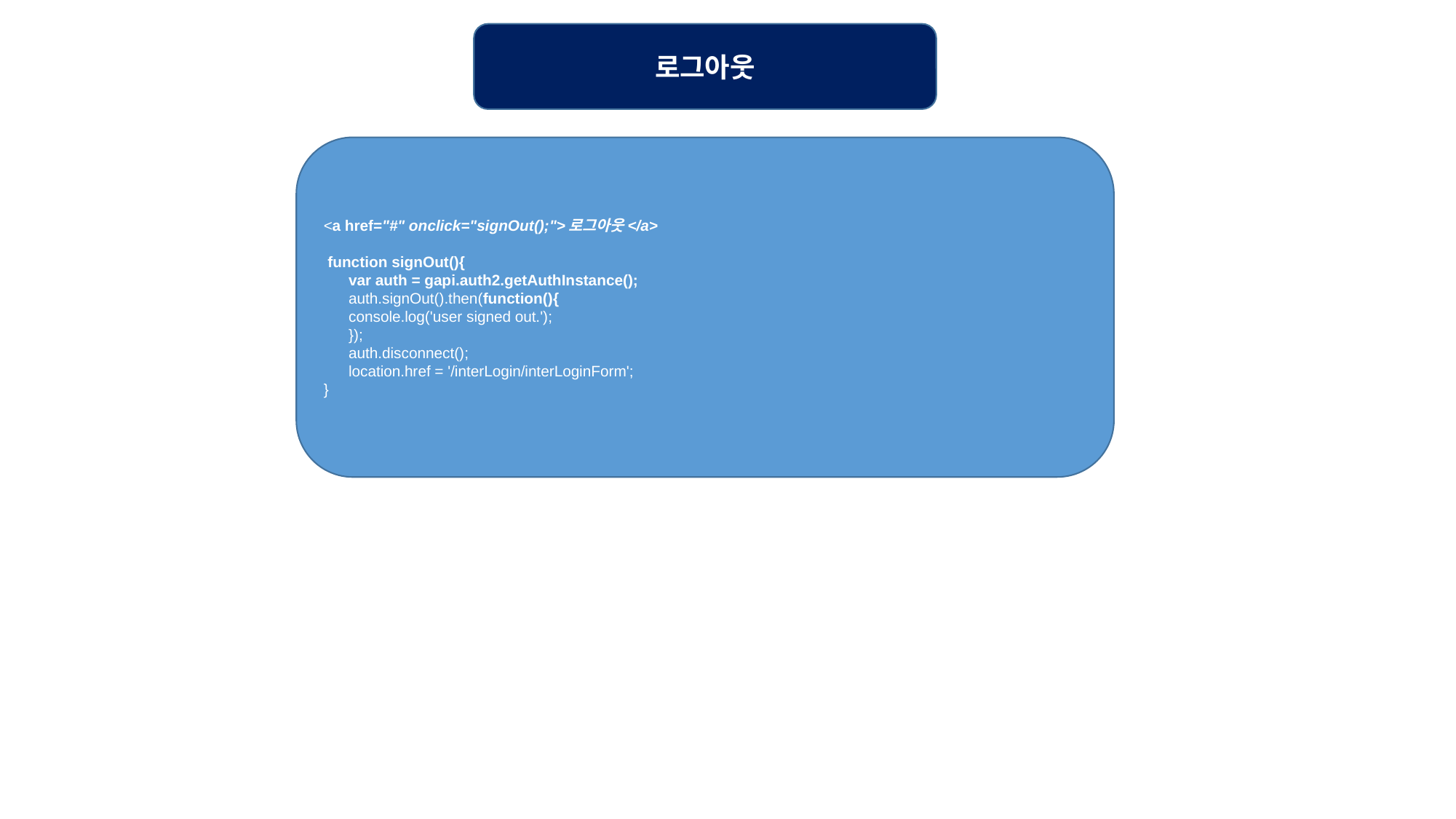

로그아웃
<a href="#" onclick="signOut();">로그아웃</a>

 function signOut(){
      var auth = gapi.auth2.getAuthInstance();
      auth.signOut().then(function(){
      console.log('user signed out.');
      });
      auth.disconnect();
      location.href = '/interLogin/interLoginForm';
}